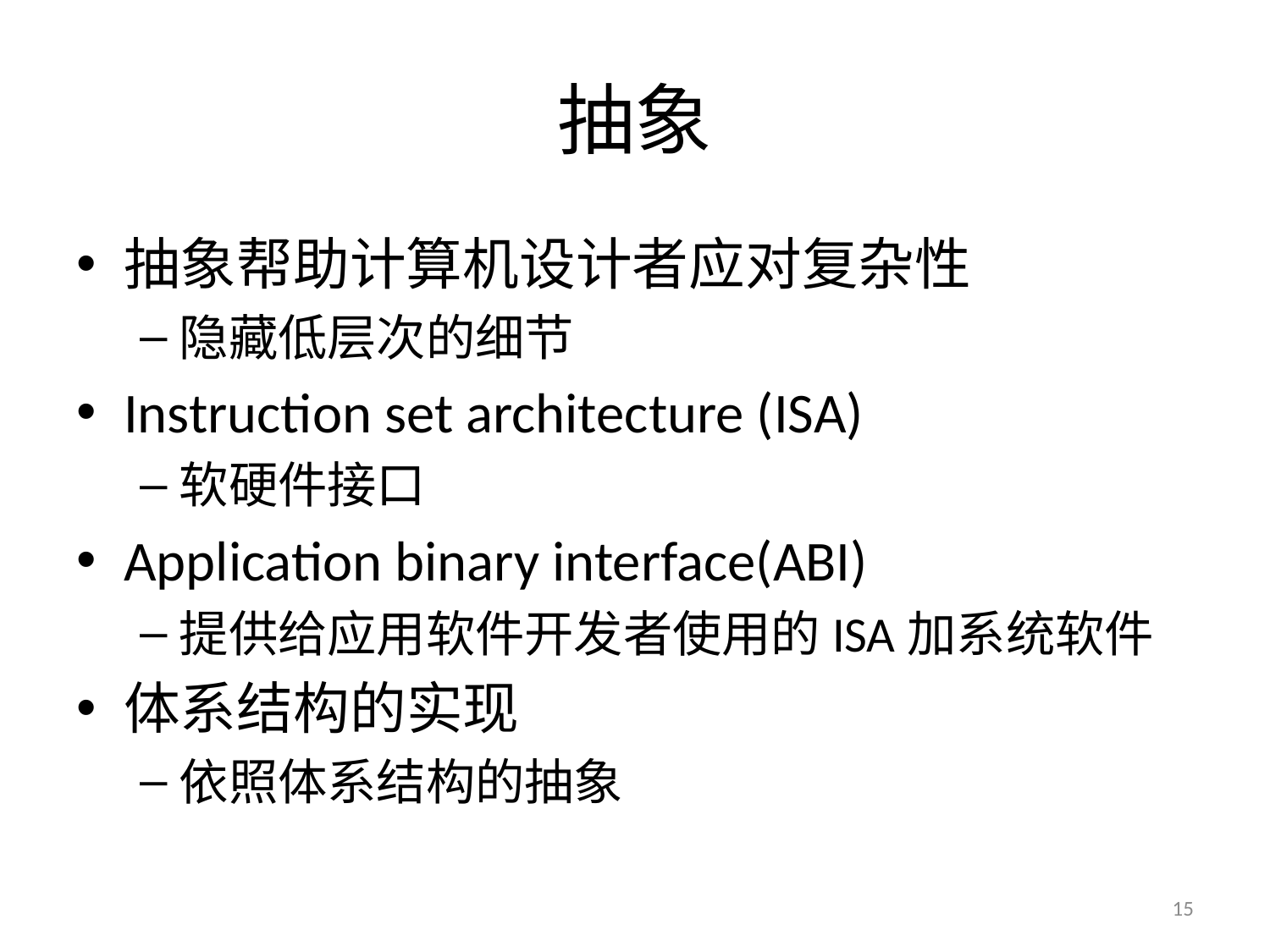

# 抽象
抽象帮助计算机设计者应对复杂性
隐藏低层次的细节
Instruction set architecture (ISA)
软硬件接口
Application binary interface(ABI)
提供给应用软件开发者使用的ISA加系统软件
体系结构的实现
依照体系结构的抽象

15